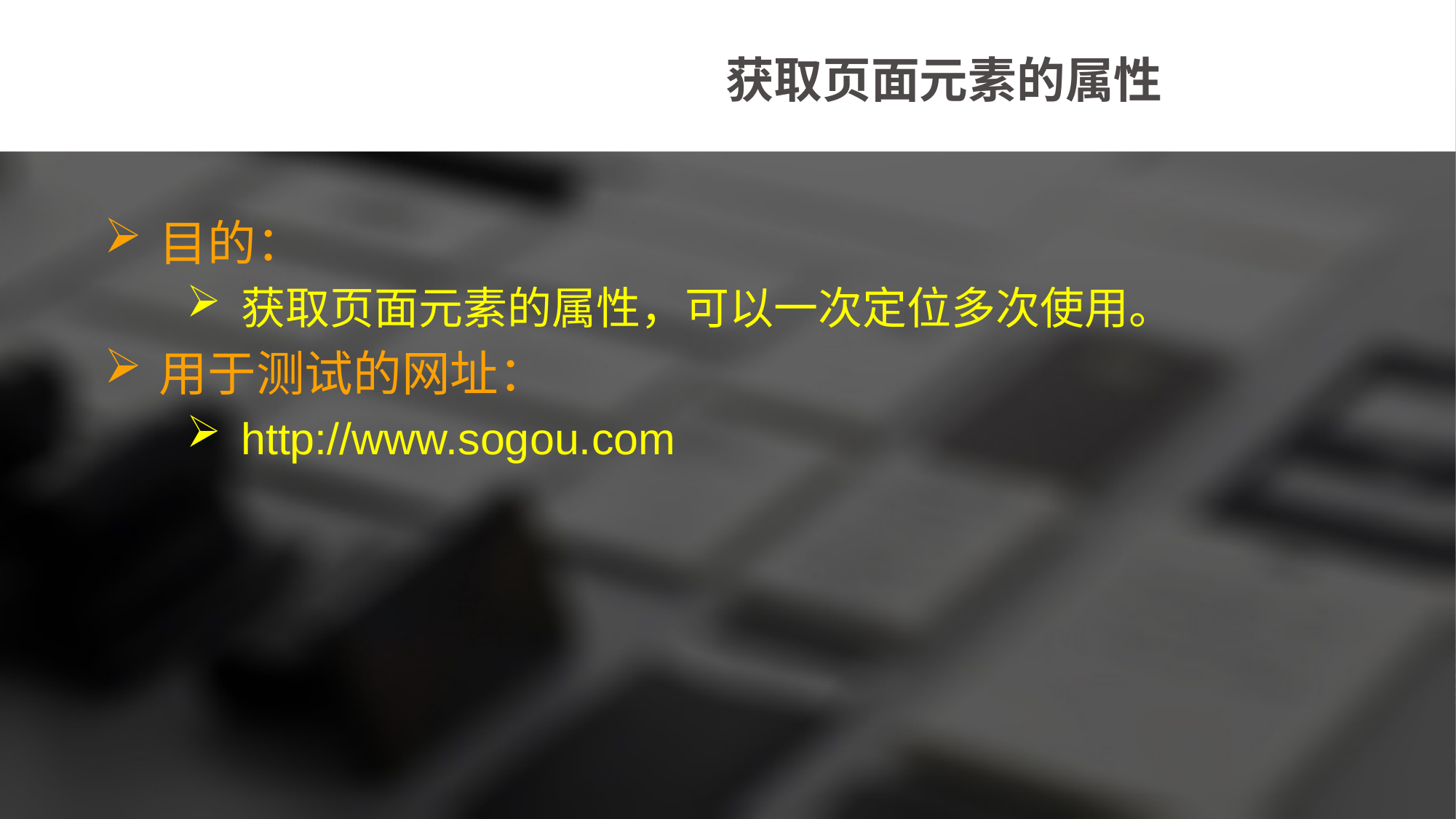

获取页面元素的属性
目的：
获取页面元素的属性，可以一次定位多次使用。
用于测试的网址：
http://www.sogou.com